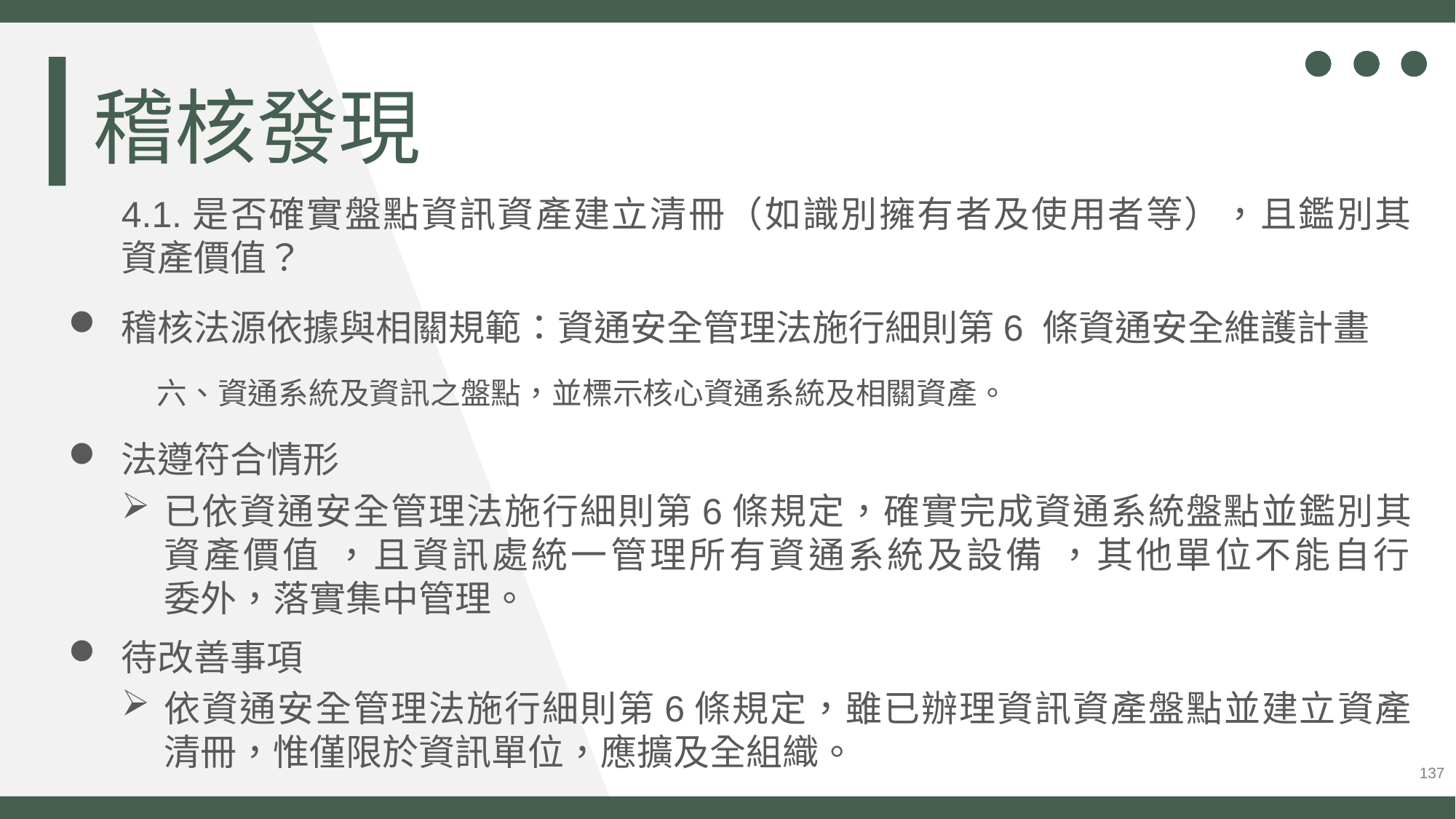

稽核發現
4.1.是否確實盤點資訊資產建立清冊（如識別擁有者及使用者等），且鑑別其
資產價值？
稽核法源依據與相關規範：資通安全管理法施行細則第6 條資通安全維護計畫
    六、資通系統及資訊之盤點，並標示核心資通系統及相關資產。
法遵符合情形
已依資通安全管理法施行細則第6條規定，確實完成資通系統盤點並鑑別其
資產價值 ，且資訊處統一管理所有資通系統及設備 ，其他單位不能自行
委外，落實集中管理。
待改善事項
依資通安全管理法施行細則第6條規定，雖已辦理資訊資產盤點並建立資產
清冊，惟僅限於資訊單位，應擴及全組織。

137